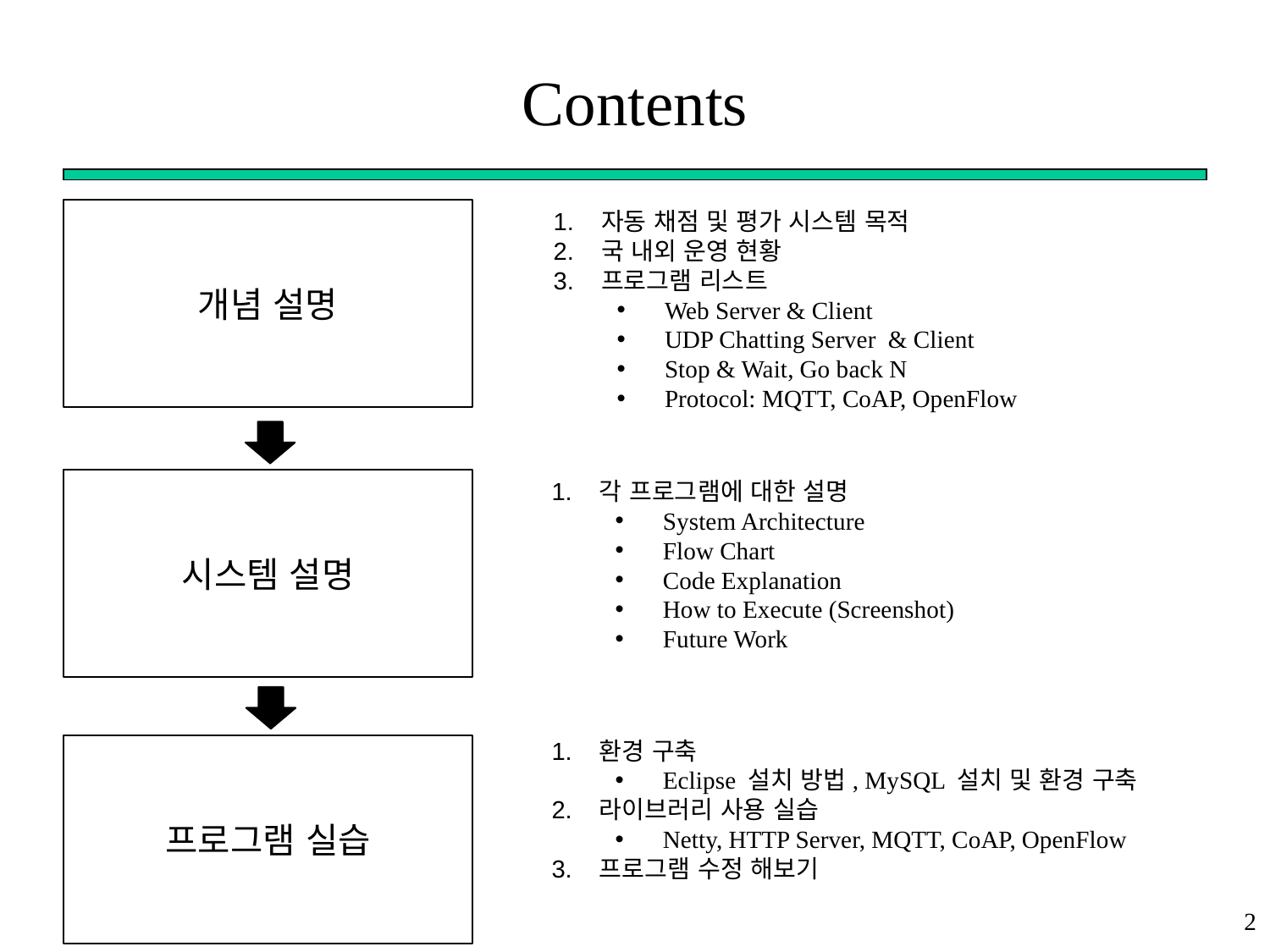

# Contents
개념 설명
자동 채점 및 평가 시스템 목적
국 내외 운영 현황
프로그램 리스트
Web Server & Client
UDP Chatting Server  & Client
Stop & Wait, Go back N
Protocol: MQTT, CoAP, OpenFlow

시스템 설명
각 프로그램에 대한 설명
System Architecture
Flow Chart
Code Explanation
How to Execute (Screenshot)
Future Work

환경 구축
Eclipse 설치 방법, MySQL 설치 및 환경 구축
라이브러리 사용 실습
Netty, HTTP Server, MQTT, CoAP, OpenFlow
프로그램 수정 해보기
프로그램 실습
2